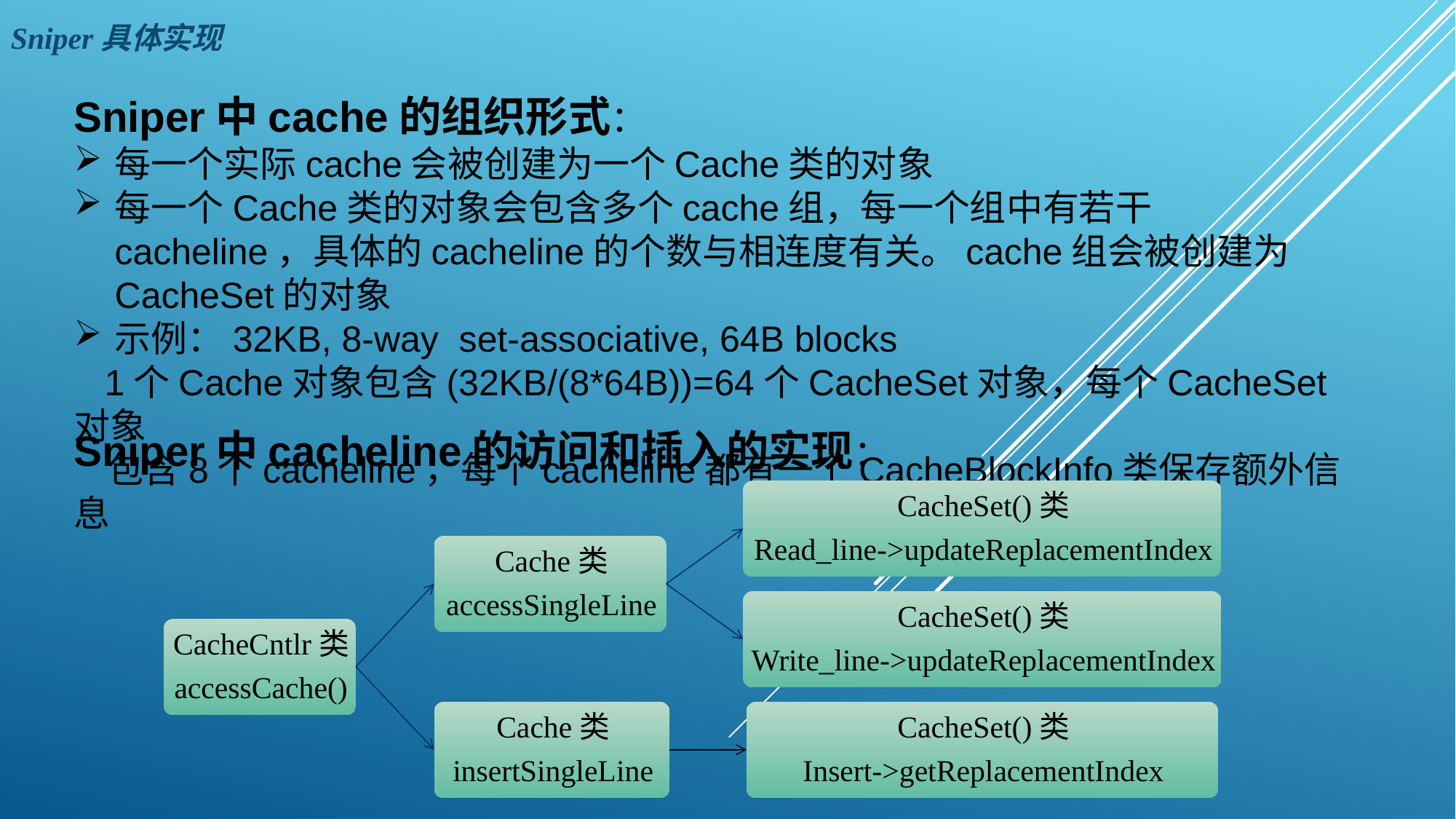

Sniper具体实现
Sniper中cache的组织形式：
每一个实际cache会被创建为一个Cache类的对象
每一个Cache类的对象会包含多个cache组，每一个组中有若干cacheline，具体的cacheline的个数与相连度有关。cache组会被创建为CacheSet的对象
示例：32KB, 8-way  set-associative, 64B blocks
   1个Cache对象包含(32KB/(8*64B))=64个CacheSet对象，每个CacheSet对象
   包含8个cacheline，每个cacheline都有一个CacheBlockInfo类保存额外信息

Sniper中cacheline的访问和插入的实现：
CacheCntlr类
accessCache()

Cache类
accessSingleLine

CacheSet()类
Read_line->updateReplacementIndex

CacheSet()类
Write_line->updateReplacementIndex

Cache类
insertSingleLine

CacheSet()类
Insert->getReplacementIndex